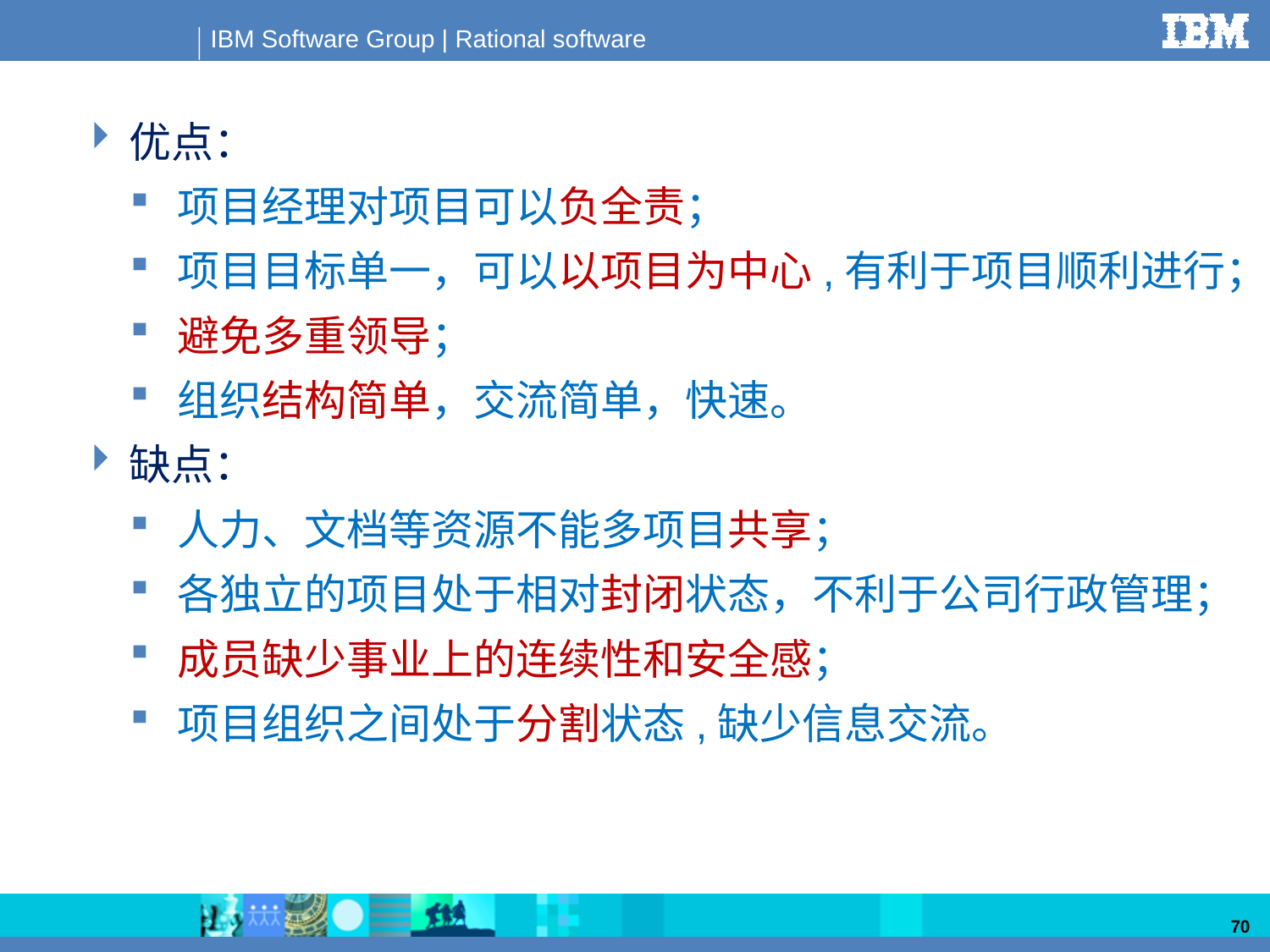

优点：
项目经理对项目可以负全责；
项目目标单一，可以以项目为中心,有利于项目顺利进行；
避免多重领导；
组织结构简单，交流简单，快速。
缺点：
人力、文档等资源不能多项目共享；
各独立的项目处于相对封闭状态，不利于公司行政管理；
成员缺少事业上的连续性和安全感；
项目组织之间处于分割状态,缺少信息交流。
70